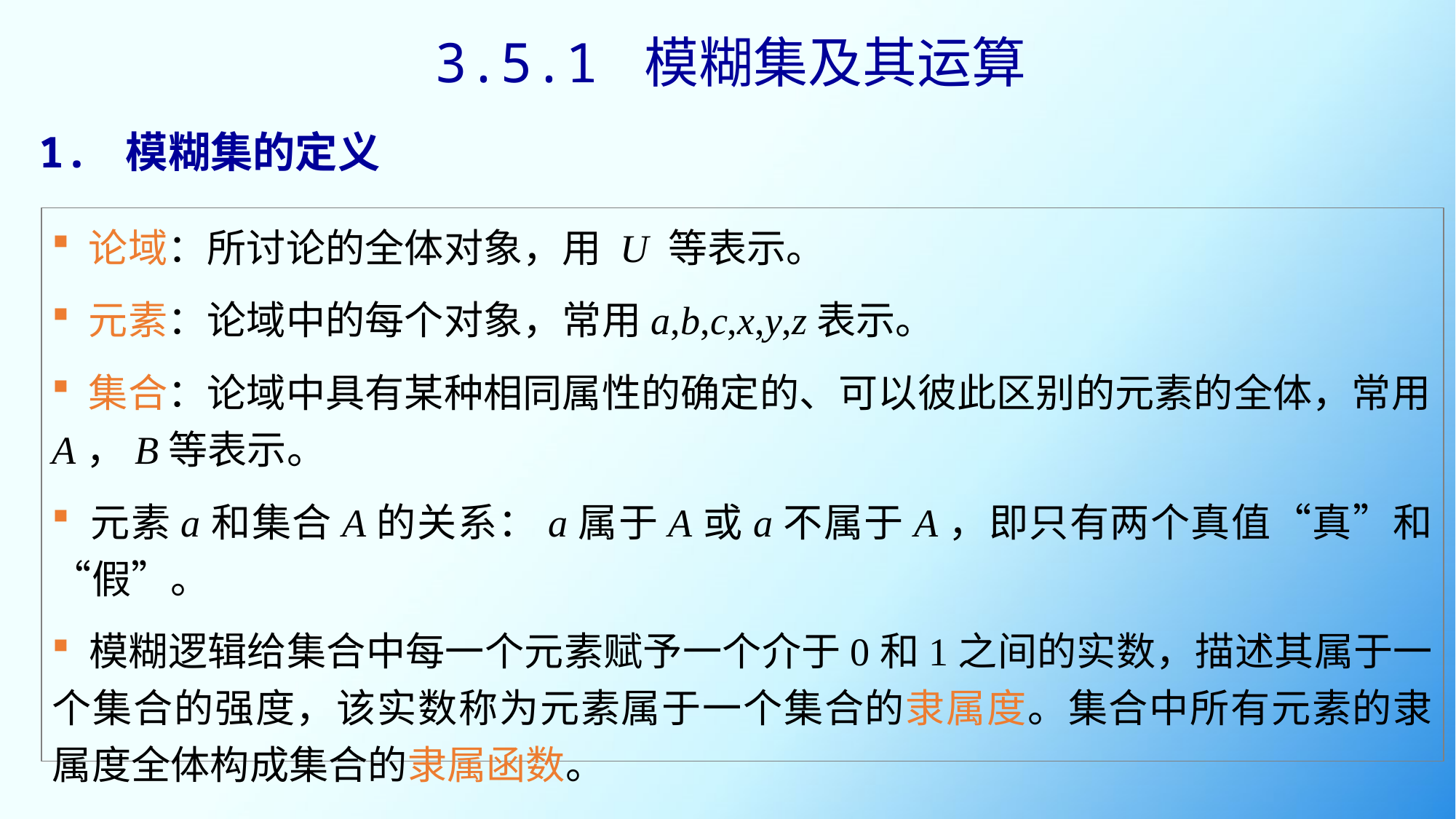

3.5.1 模糊集及其运算
1. 模糊集的定义
 论域：所讨论的全体对象，用 U 等表示。
 元素：论域中的每个对象，常用a,b,c,x,y,z表示。
 集合：论域中具有某种相同属性的确定的、可以彼此区别的元素的全体，常用A，B等表示。
 元素a和集合A的关系：a属于A或a不属于A，即只有两个真值“真”和“假”。
 模糊逻辑给集合中每一个元素赋予一个介于0和1之间的实数，描述其属于一个集合的强度，该实数称为元素属于一个集合的隶属度。集合中所有元素的隶属度全体构成集合的隶属函数。